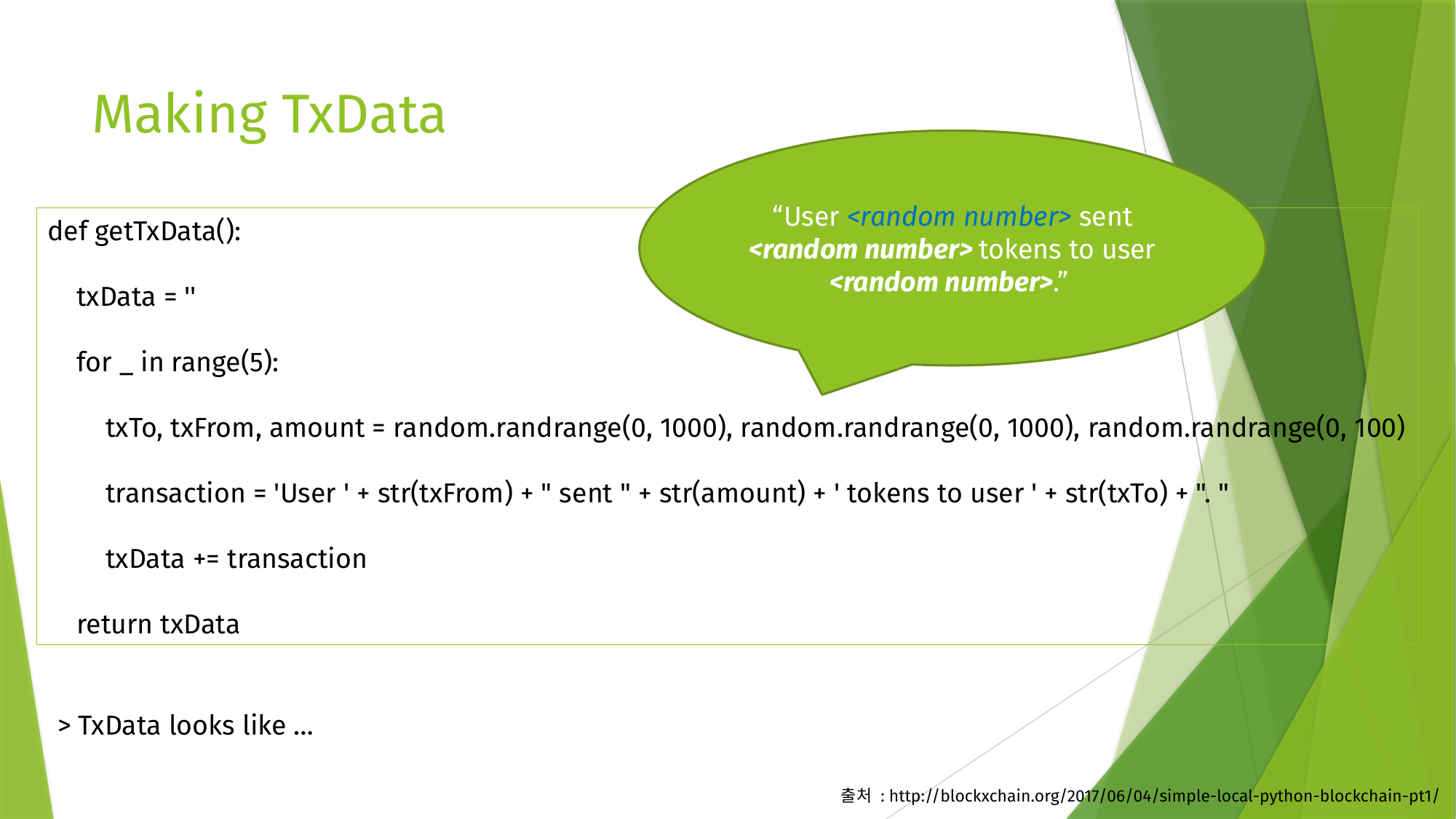

# Making TxData
“User <random number> sent <random number> tokens to user <random number>.”
def getTxData():

    txData = ''

    for _ in range(5):

        txTo, txFrom, amount = random.randrange(0, 1000), random.randrange(0, 1000), random.randrange(0, 100)

        transaction = 'User ' + str(txFrom) + " sent " + str(amount) + ' tokens to user ' + str(txTo) + ". "

        txData += transaction

    return txData
> TxData looks like …
출처 : http://blockxchain.org/2017/06/04/simple-local-python-blockchain-pt1/